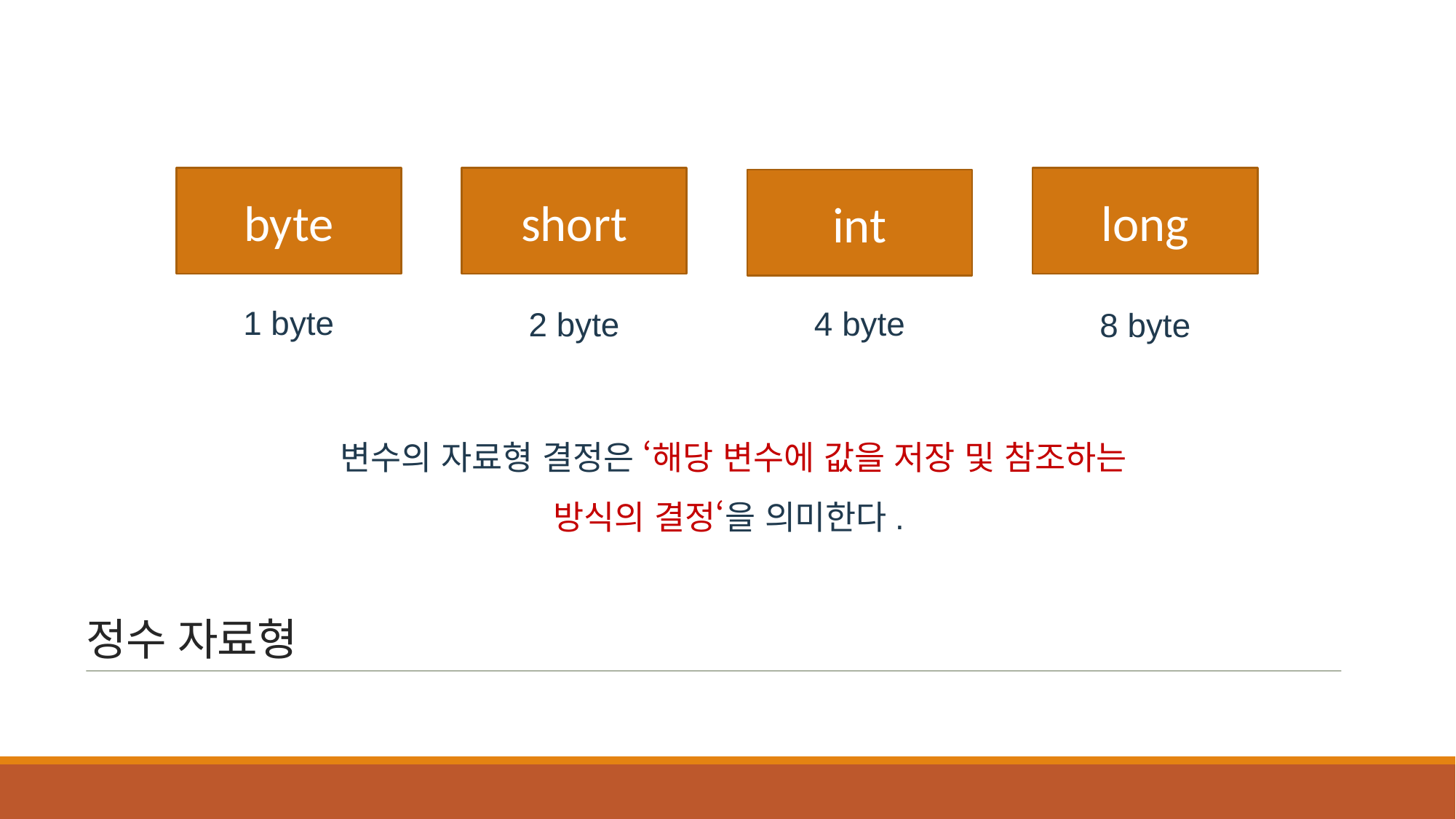

long
short
byte
int
1 byte
4 byte
2 byte
8 byte
변수의 자료형 결정은 ‘해당 변수에 값을 저장 및 참조하는 방식의 결정‘을 의미한다.
정수 자료형